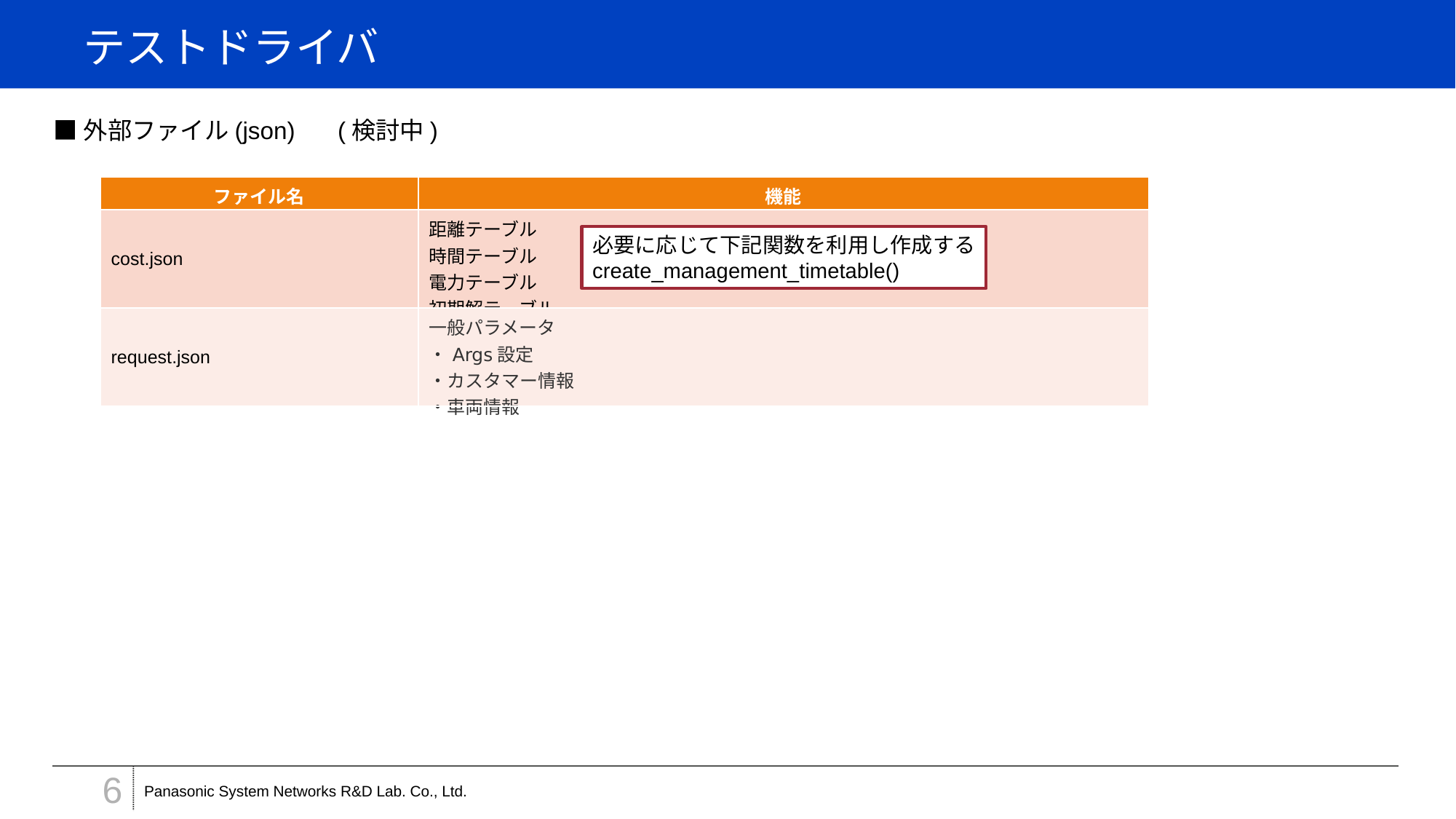

# テストドライバ
■外部ファイル(json) 　(検討中)
| ファイル名 | 機能 |
| --- | --- |
| cost.json | 距離テーブル 時間テーブル 電力テーブル 初期解テーブル |
| request.json | 一般パラメータ ・Args設定 ・カスタマー情報 ・車両情報 |
必要に応じて下記関数を利用し作成する
create_management_timetable()
6